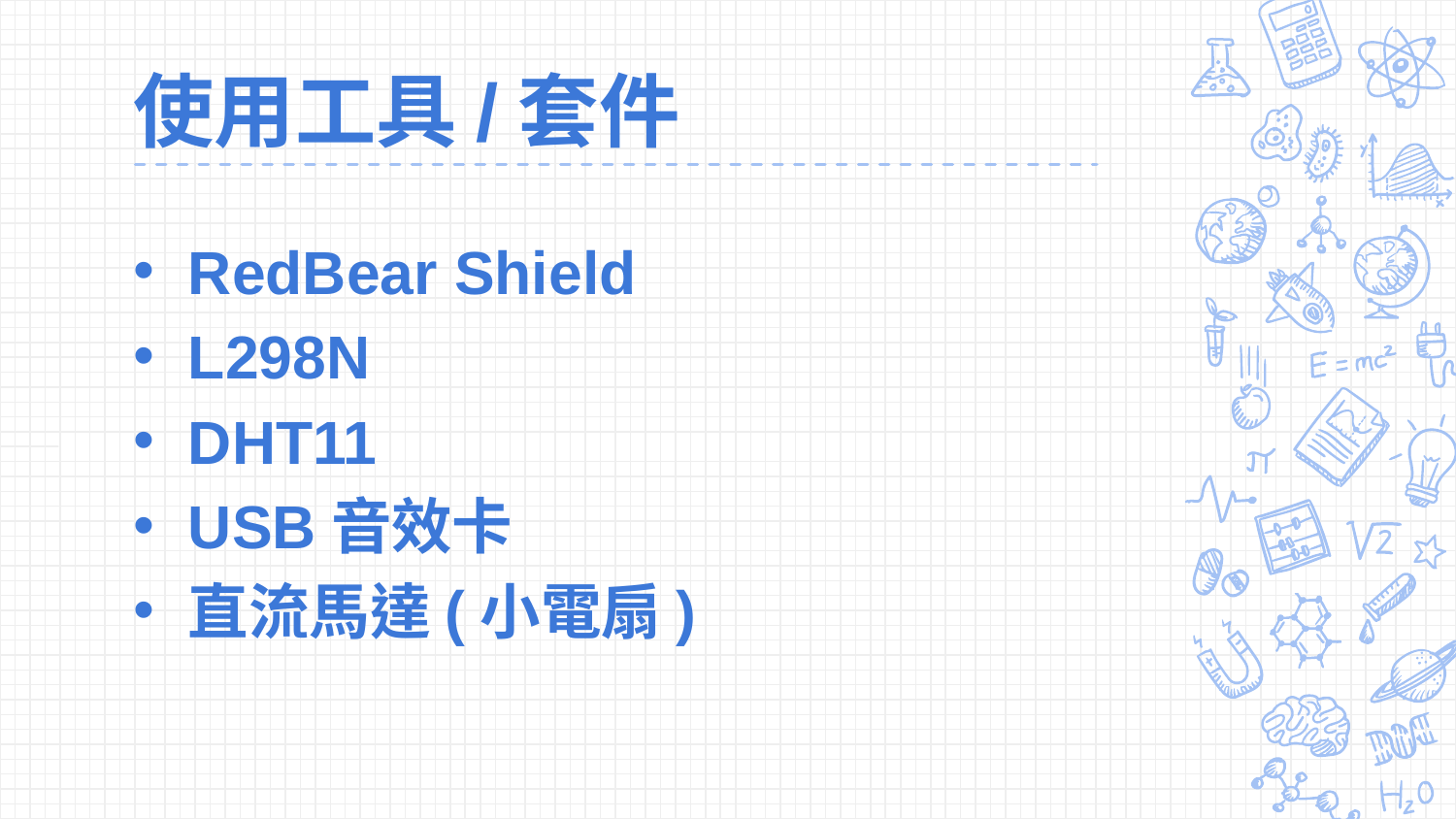

# 使用工具/套件
RedBear Shield
L298N
DHT11
USB音效卡
直流馬達(小電扇)